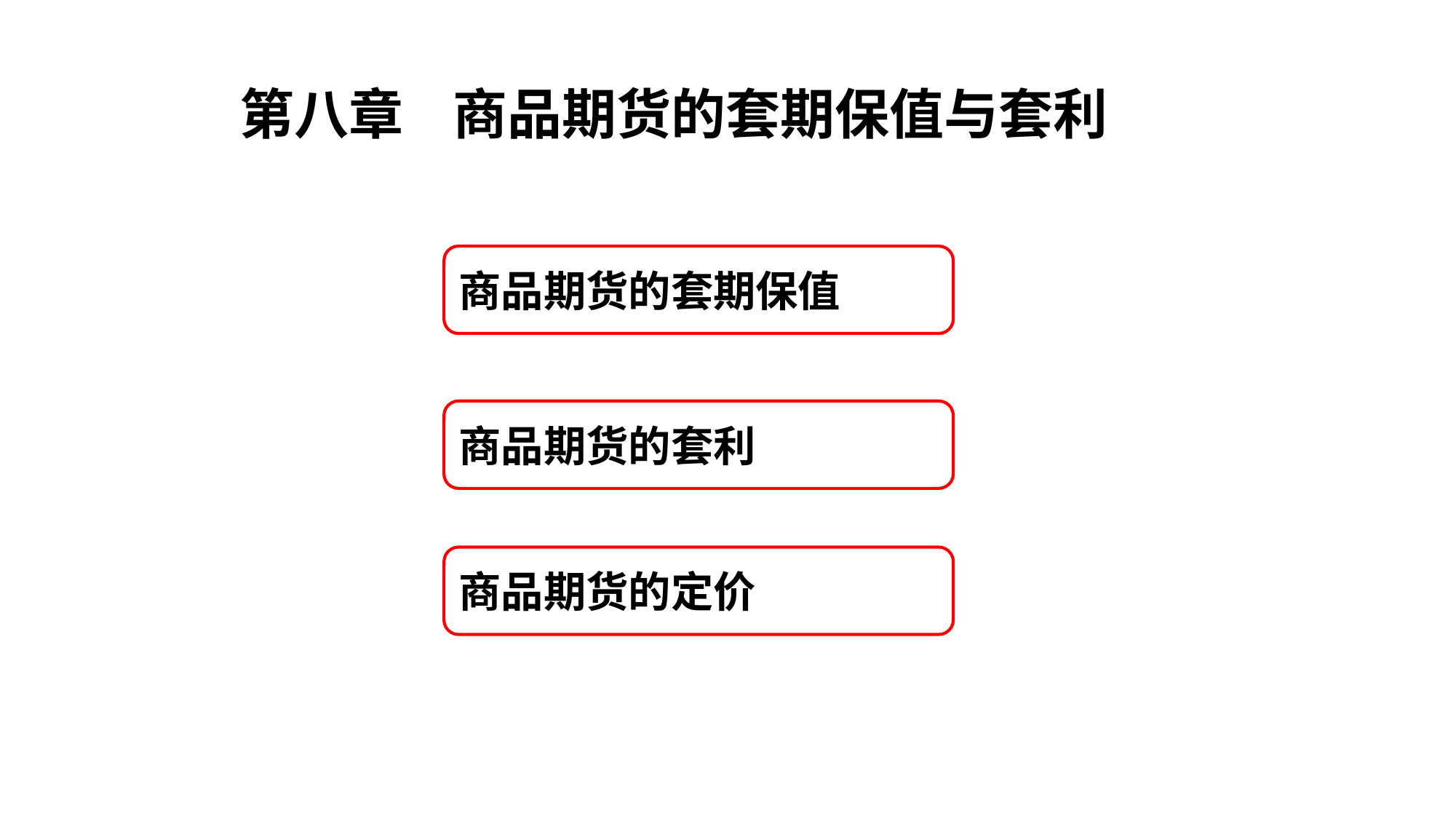

第八章    商品期货的套期保值与套利
商品期货的套期保值
商品期货的套利
商品期货的定价